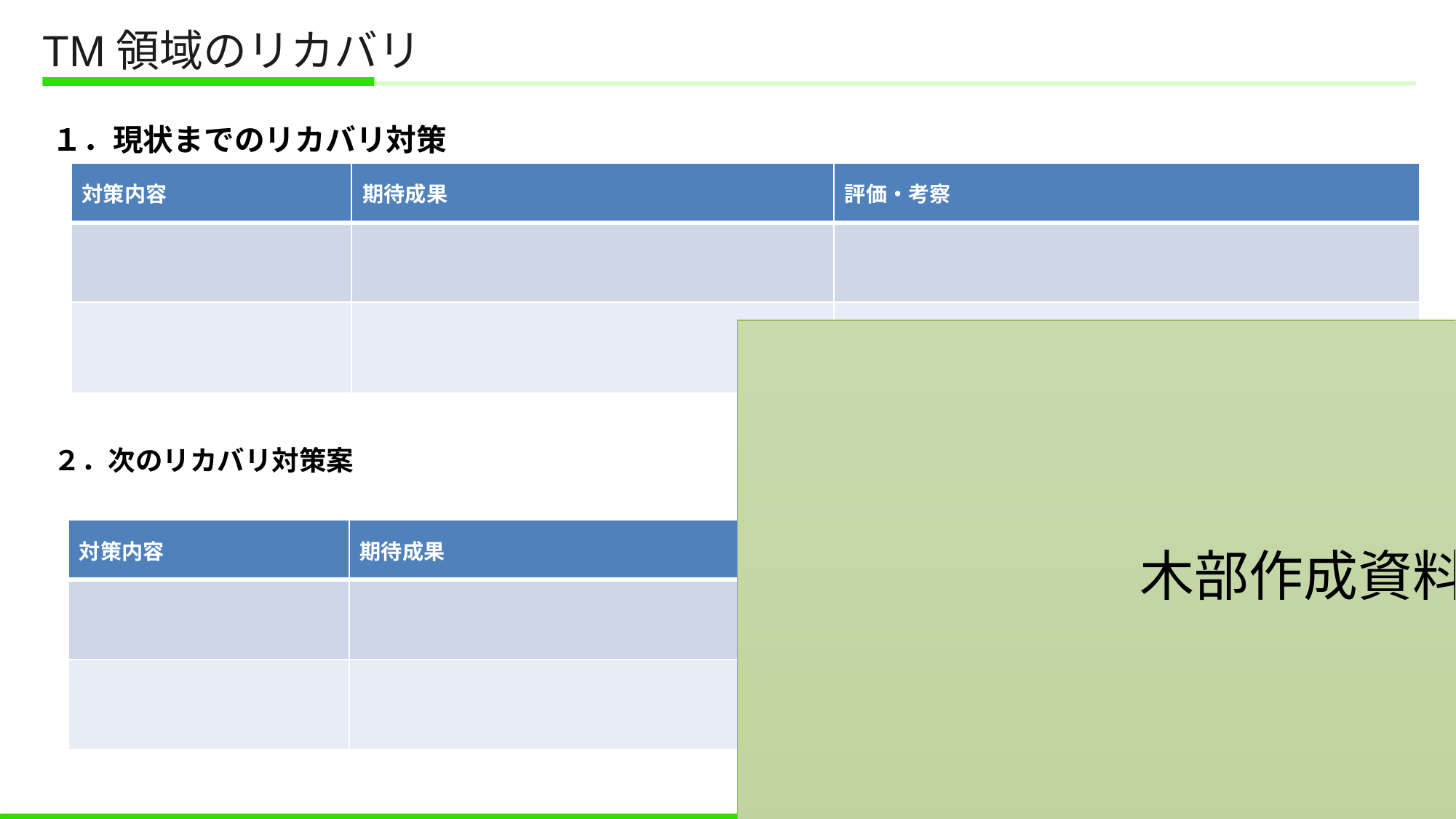

# TM領域のリカバリ
１．現状までのリカバリ対策
| 対策内容 | 期待成果 | 評価・考察 |
| --- | --- | --- |
|  |  |  |
|  |  |  |
木部作成資料参照
２．次のリカバリ対策案
| 対策内容 | 期待成果 | 評価・考察 |
| --- | --- | --- |
|  |  |  |
|  |  |  |
1
Sasuke Financial Lab株式会社